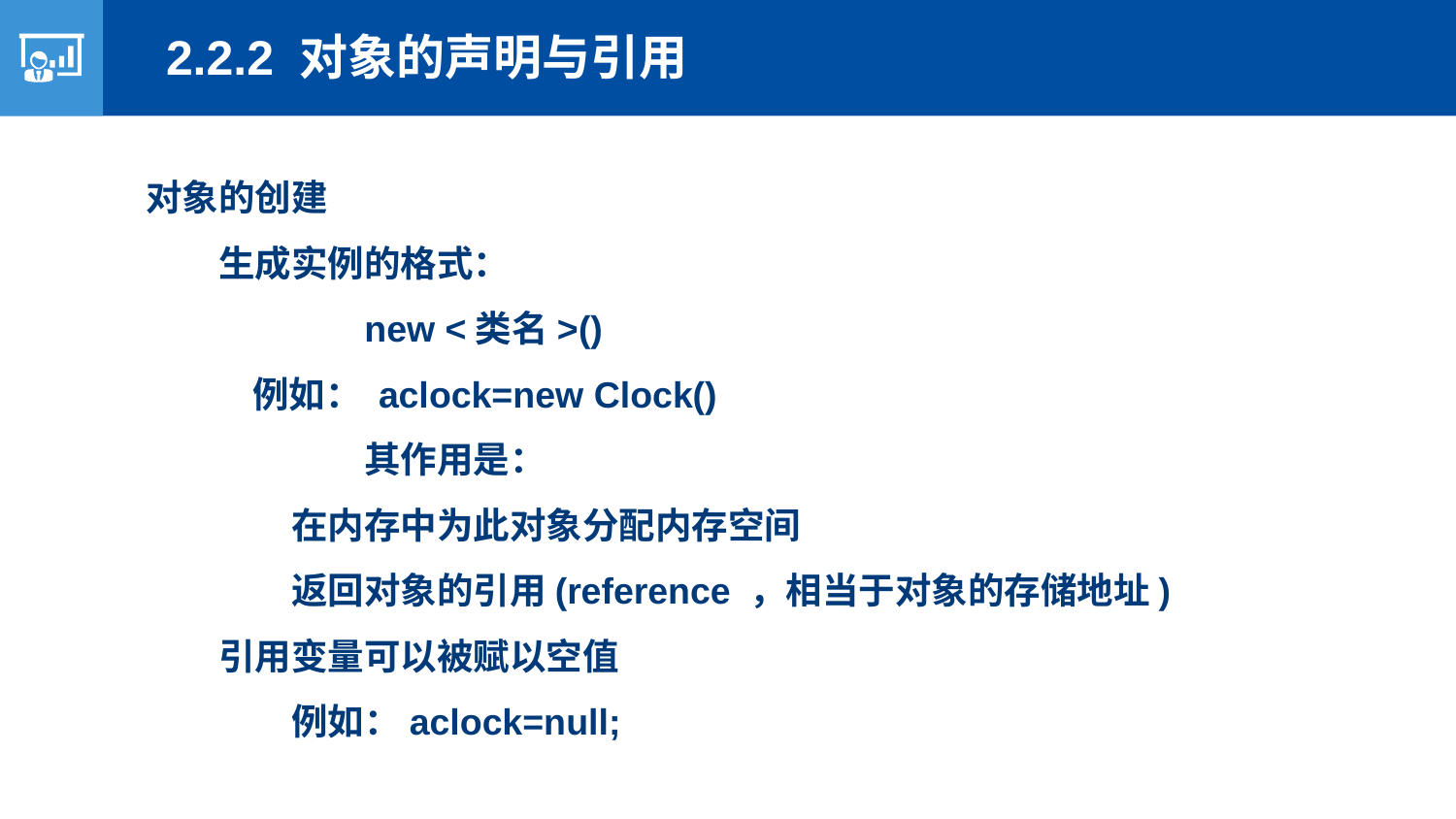

2.2.2 对象的声明与引用
对象的创建
生成实例的格式：
	new <类名>()
   例如： aclock=new Clock()
	其作用是：
在内存中为此对象分配内存空间
返回对象的引用(reference ，相当于对象的存储地址)
引用变量可以被赋以空值
例如：aclock=null;